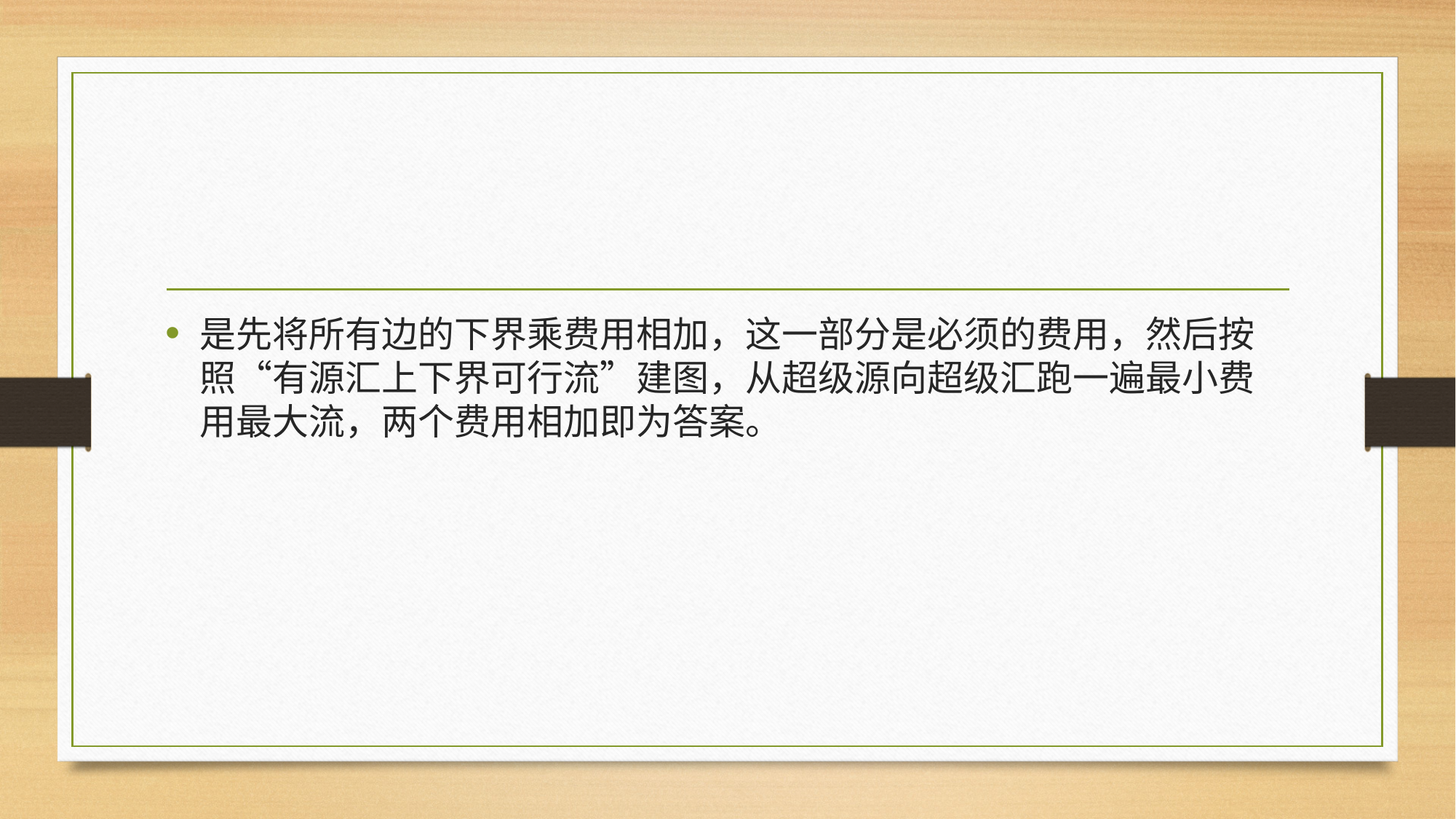

#
是先将所有边的下界乘费用相加，这一部分是必须的费用，然后按照“有源汇上下界可行流”建图，从超级源向超级汇跑一遍最小费用最大流，两个费用相加即为答案。